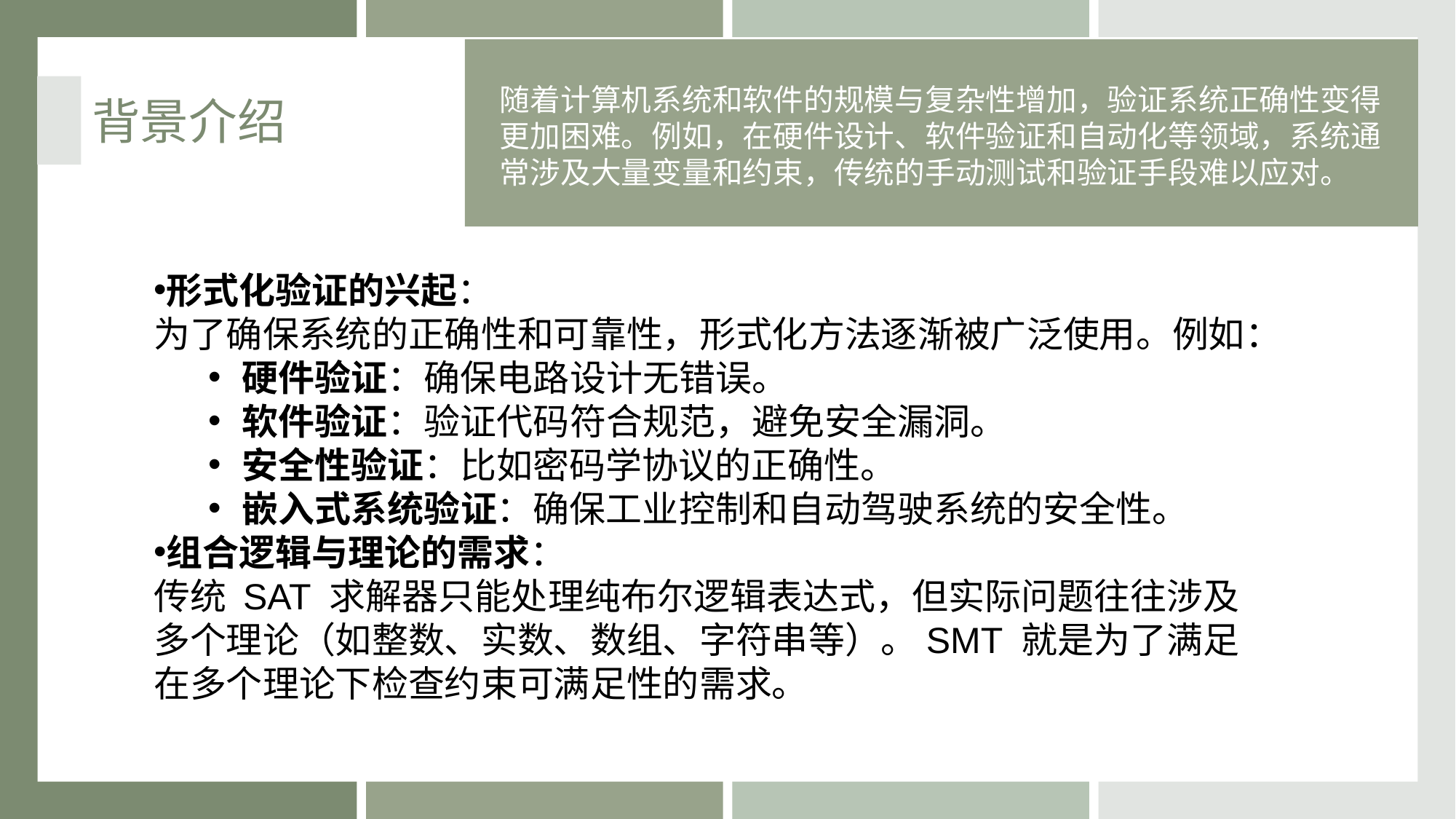

随着计算机系统和软件的规模与复杂性增加，验证系统正确性变得更加困难。例如，在硬件设计、软件验证和自动化等领域，系统通常涉及大量变量和约束，传统的手动测试和验证手段难以应对。

背景介绍
形式化验证的兴起：
为了确保系统的正确性和可靠性，形式化方法逐渐被广泛使用。例如：
硬件验证：确保电路设计无错误。
软件验证：验证代码符合规范，避免安全漏洞。
安全性验证：比如密码学协议的正确性。
嵌入式系统验证：确保工业控制和自动驾驶系统的安全性。
组合逻辑与理论的需求：
传统 SAT 求解器只能处理纯布尔逻辑表达式，但实际问题往往涉及多个理论（如整数、实数、数组、字符串等）。SMT 就是为了满足在多个理论下检查约束可满足性的需求。